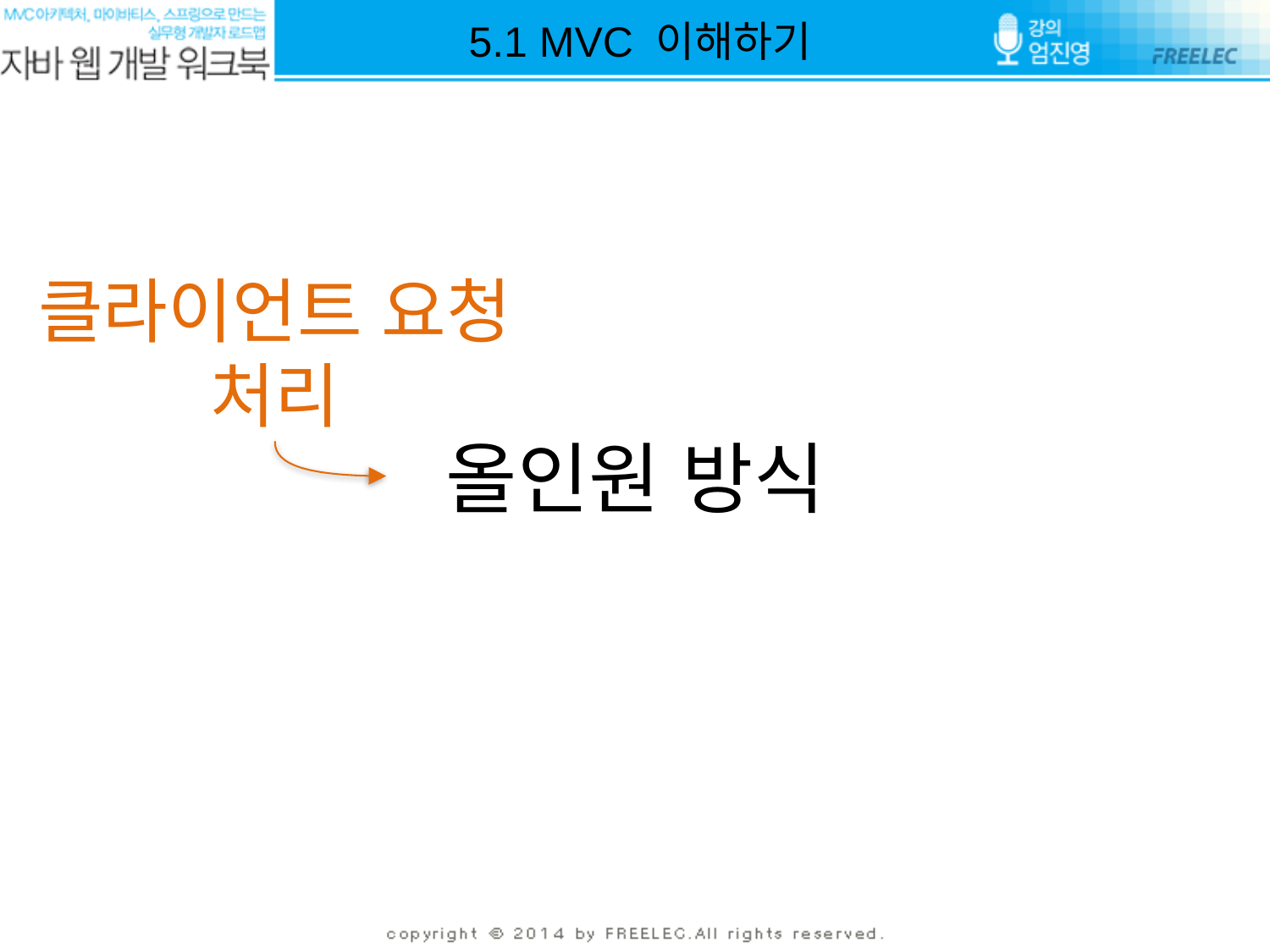

5.1 MVC 이해하기
클라이언트 요청 처리
# 올인원 방식